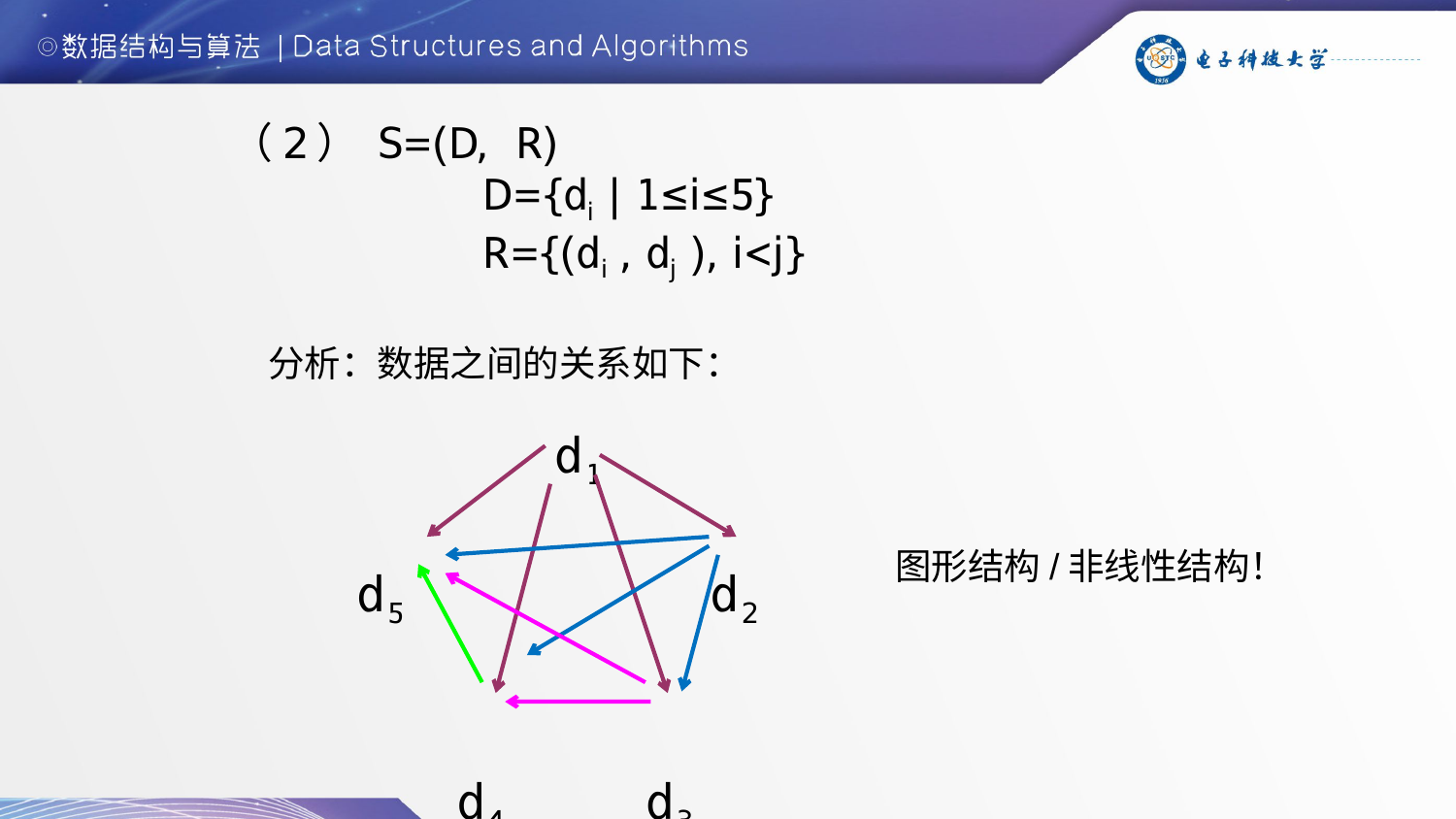

（2） S=(D,  R)
                   D={di | 1≤i≤5}
                   R={(di , dj ), i<j}
分析：数据之间的关系如下：

                d1

   d5                                     d2

          d4                 d3

图形结构/非线性结构！